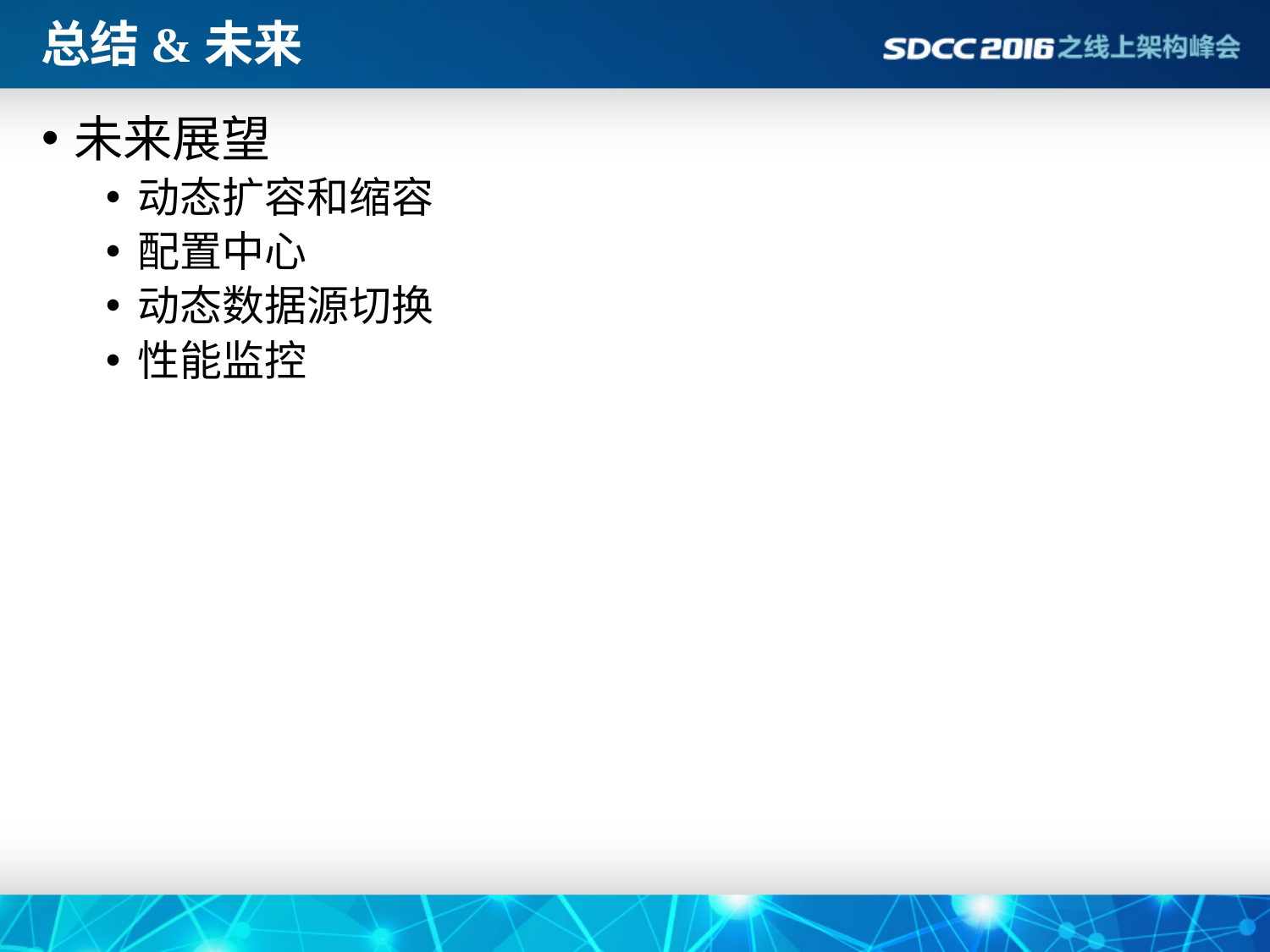

# 总结&未来
未来展望
动态扩容和缩容
配置中心
动态数据源切换
性能监控